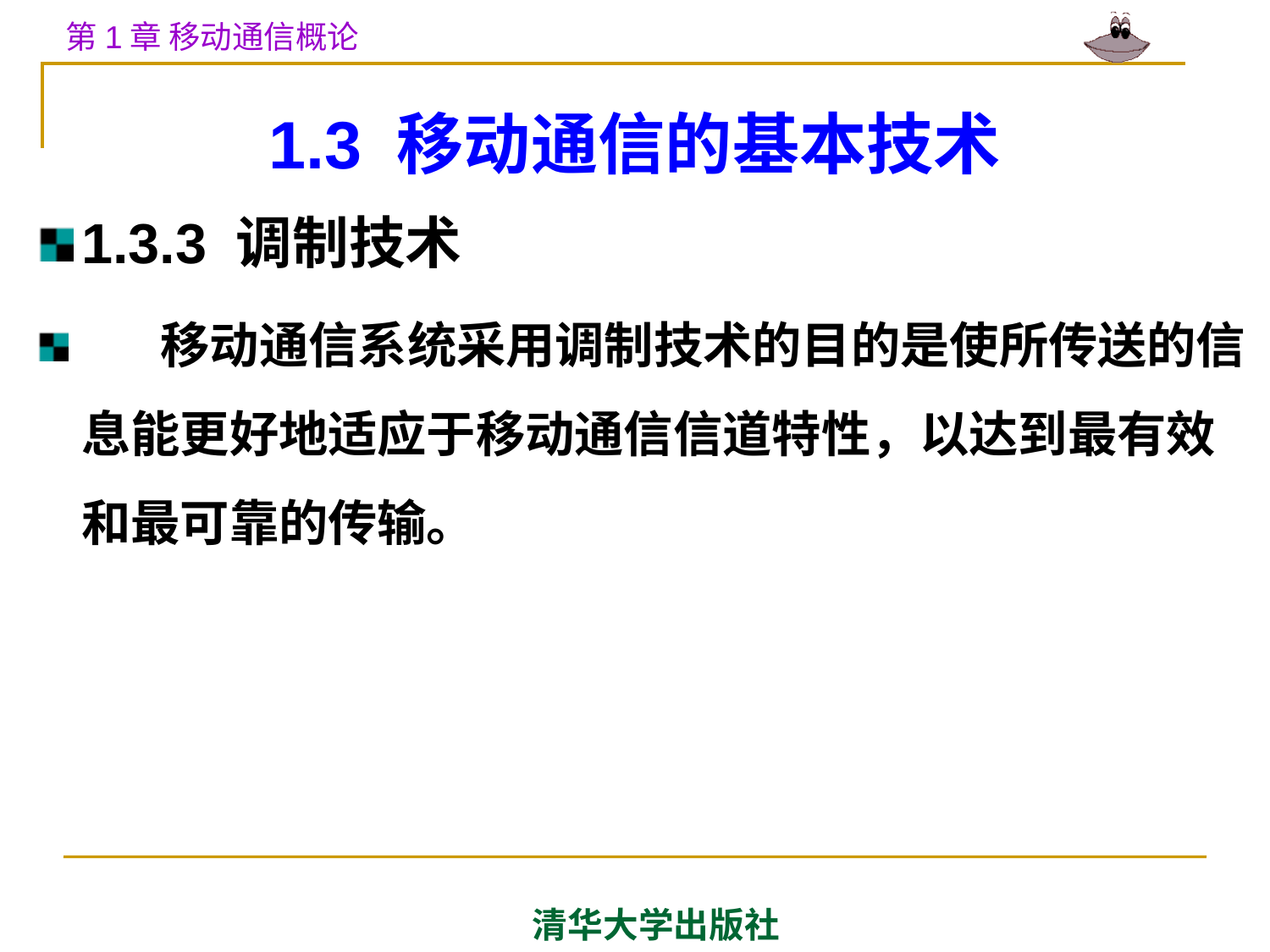

# 1.3 移动通信的基本技术
1.3.3 调制技术
      移动通信系统采用调制技术的目的是使所传送的信息能更好地适应于移动通信信道特性，以达到最有效和最可靠的传输。